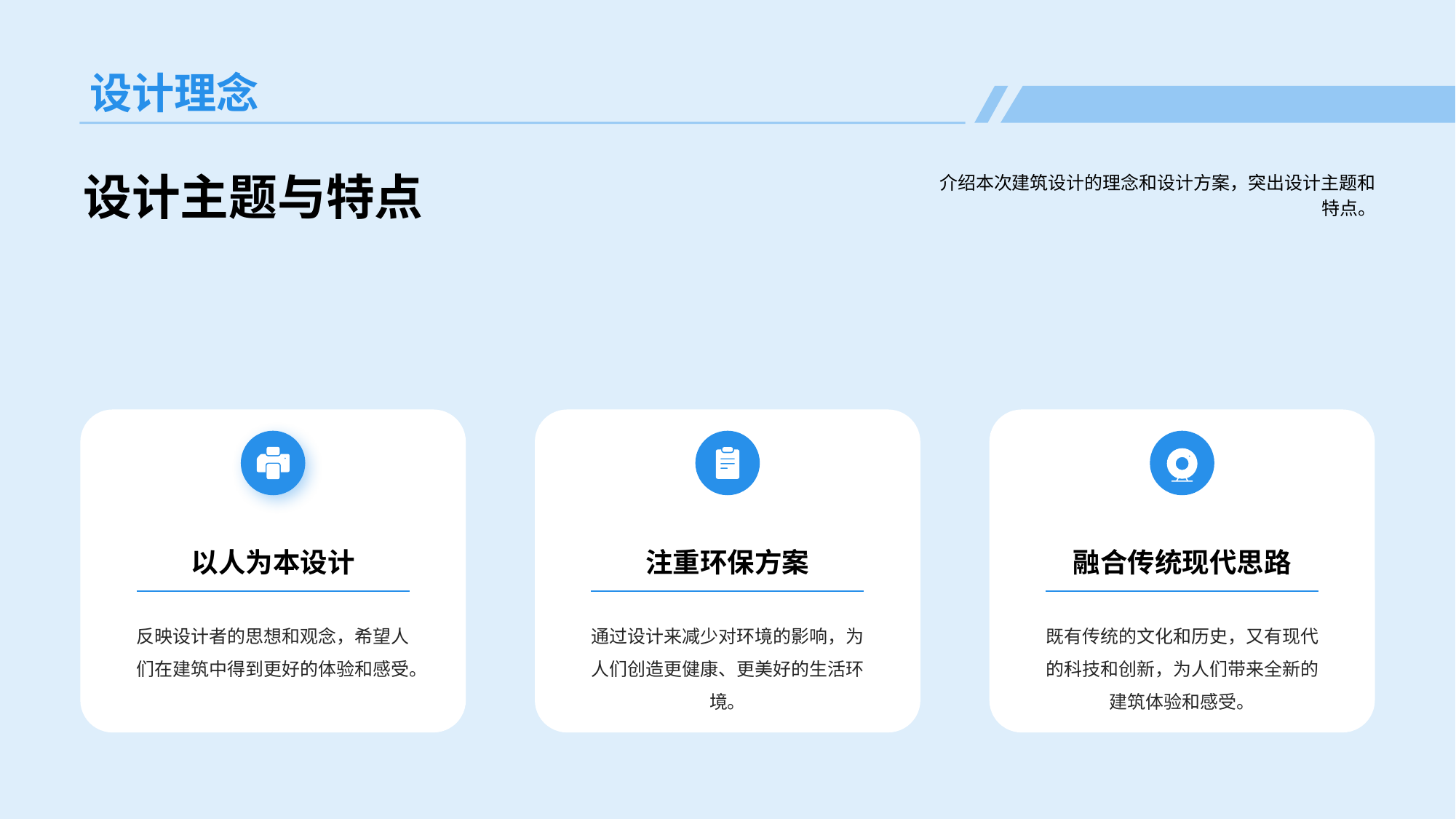

# 设计理念
设计主题与特点
介绍本次建筑设计的理念和设计方案，突出设计主题和特点。

以人为本设计
反映设计者的思想和观念，希望人们在建筑中得到更好的体验和感受。

注重环保方案
通过设计来减少对环境的影响，为人们创造更健康、更美好的生活环境。

融合传统现代思路
既有传统的文化和历史，又有现代的科技和创新，为人们带来全新的建筑体验和感受。